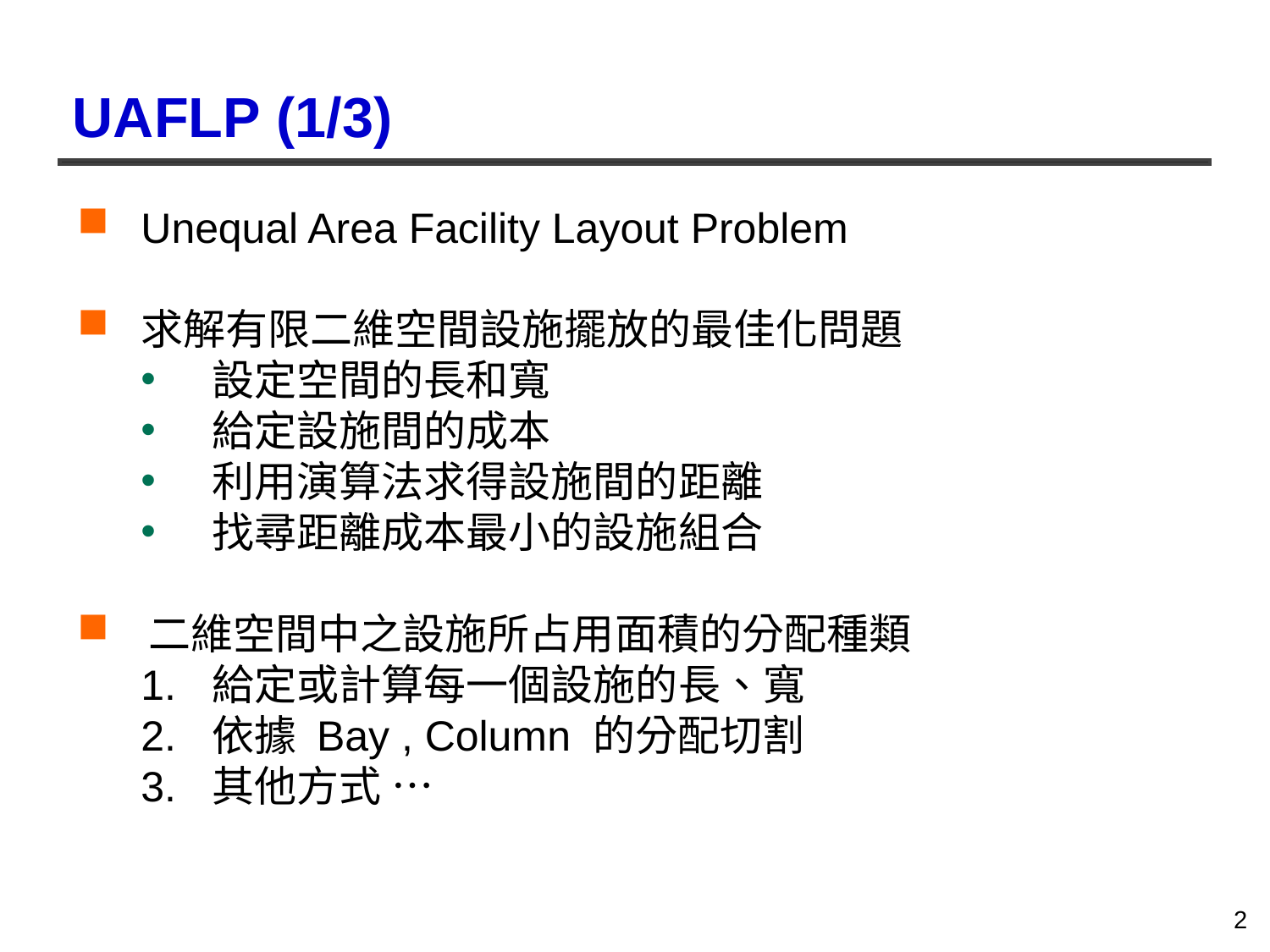

# UAFLP (1/3)
Unequal Area Facility Layout Problem

求解有限二維空間設施擺放的最佳化問題
設定空間的長和寬
給定設施間的成本
利用演算法求得設施間的距離
找尋距離成本最小的設施組合

二維空間中之設施所占用面積的分配種類
給定或計算每一個設施的長、寬
依據 Bay , Column 的分配切割
其他方式 …

2